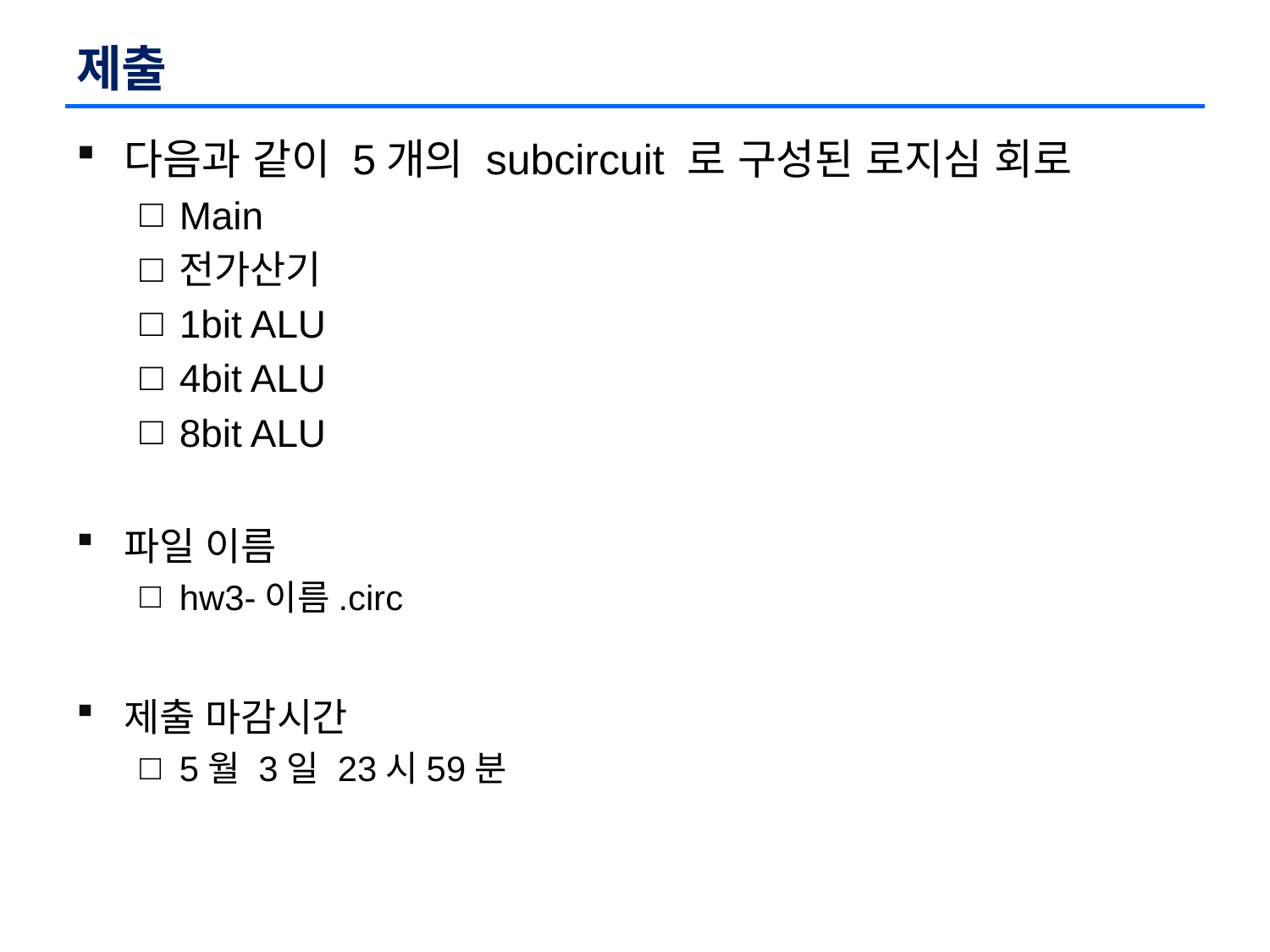

# 제출
다음과 같이 5개의 subcircuit 로 구성된 로지심 회로
Main
전가산기
1bit ALU
4bit ALU
8bit ALU

파일 이름
hw3-이름.circ

제출 마감시간
5월 3일 23시59분